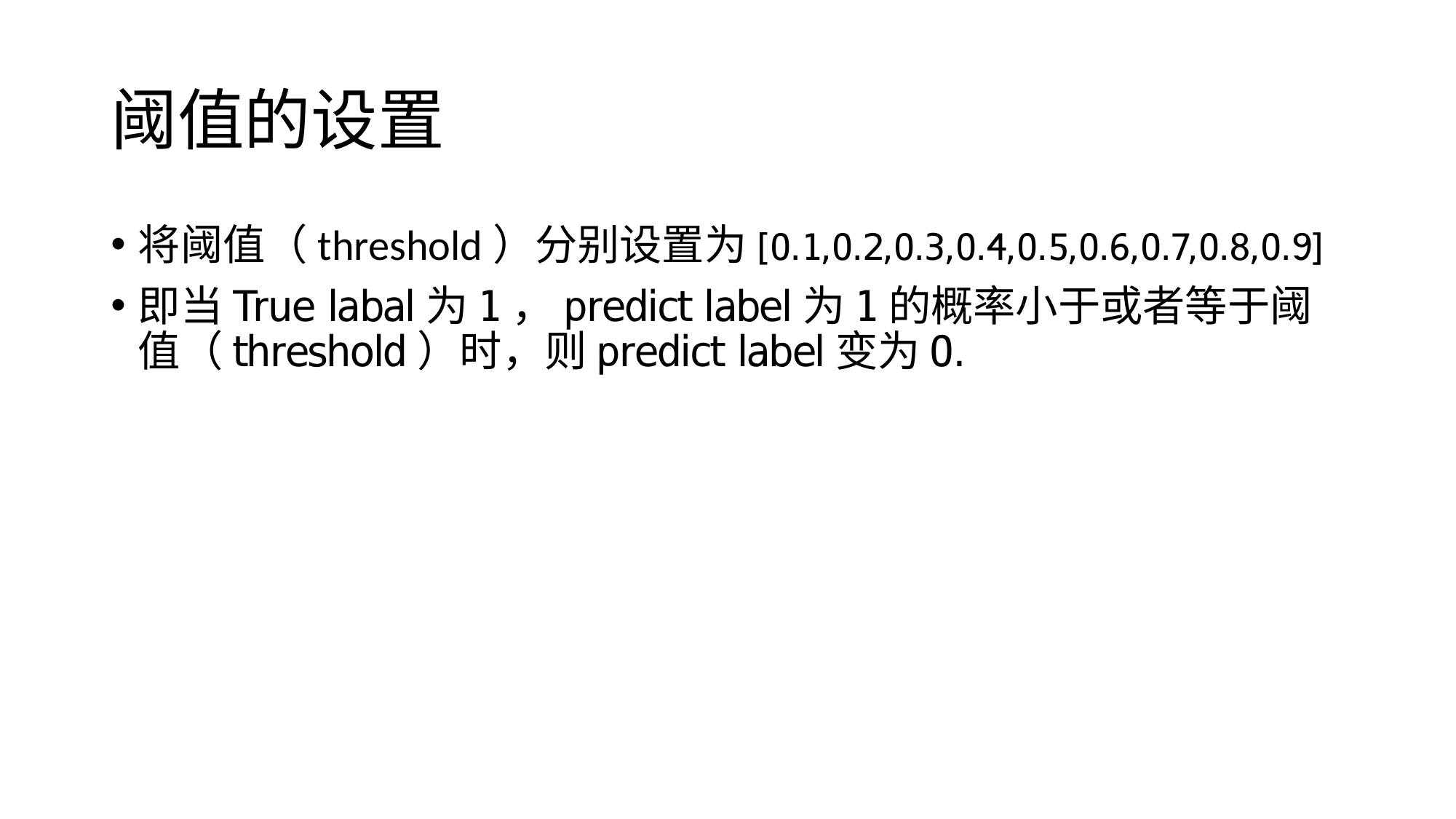

# 阈值的设置
将阈值（threshold）分别设置为[0.1,0.2,0.3,0.4,0.5,0.6,0.7,0.8,0.9]
即当True labal为1，predict label为1的概率小于或者等于阈值（threshold）时，则predict label变为0.